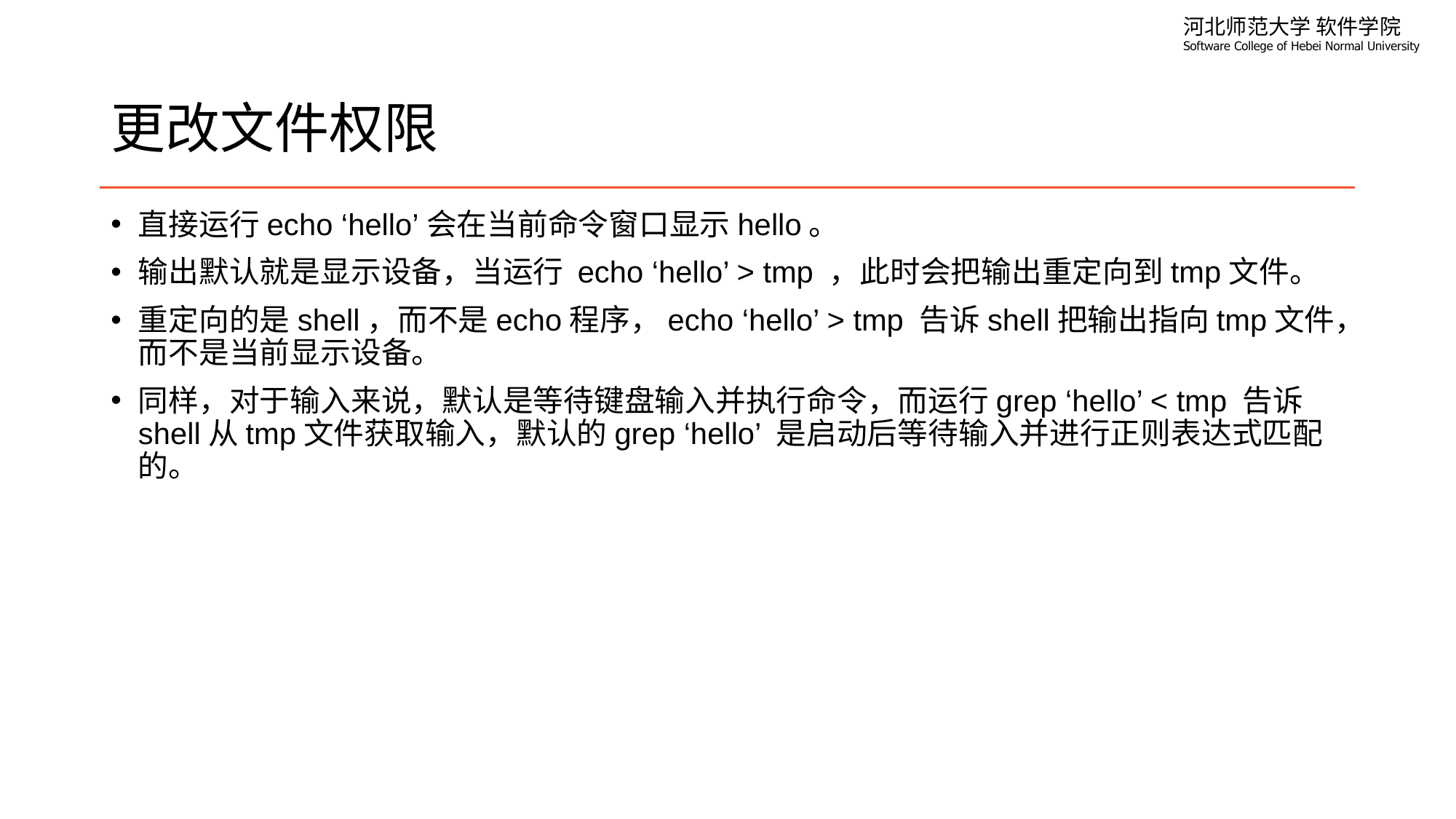

# 更改文件权限
直接运行echo ‘hello’会在当前命令窗口显示hello。
输出默认就是显示设备，当运行 echo ‘hello’ > tmp ，此时会把输出重定向到tmp文件。
重定向的是shell，而不是echo程序，echo ‘hello’ > tmp 告诉shell把输出指向tmp文件，而不是当前显示设备。
同样，对于输入来说，默认是等待键盘输入并执行命令，而运行grep ‘hello’ < tmp 告诉shell从tmp文件获取输入，默认的grep ‘hello’ 是启动后等待输入并进行正则表达式匹配的。